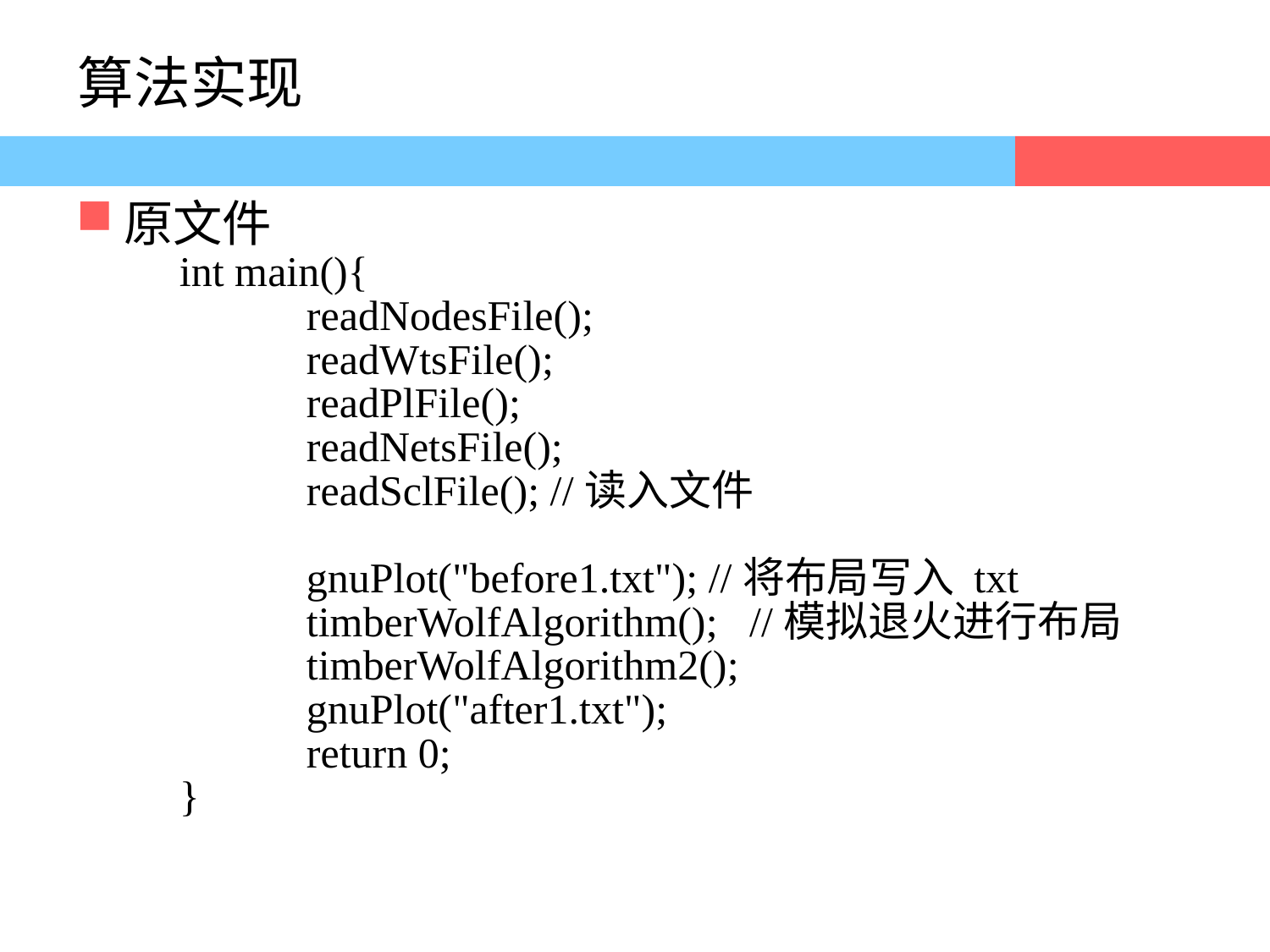

# 算法实现
原文件
int main(){
	readNodesFile();
	readWtsFile();
	readPlFile();
	readNetsFile();
	readSclFile(); //读入文件

	gnuPlot("before1.txt"); //将布局写入 txt
	timberWolfAlgorithm();   //模拟退火进行布局
	timberWolfAlgorithm2();
	gnuPlot("after1.txt");
	return 0;
}